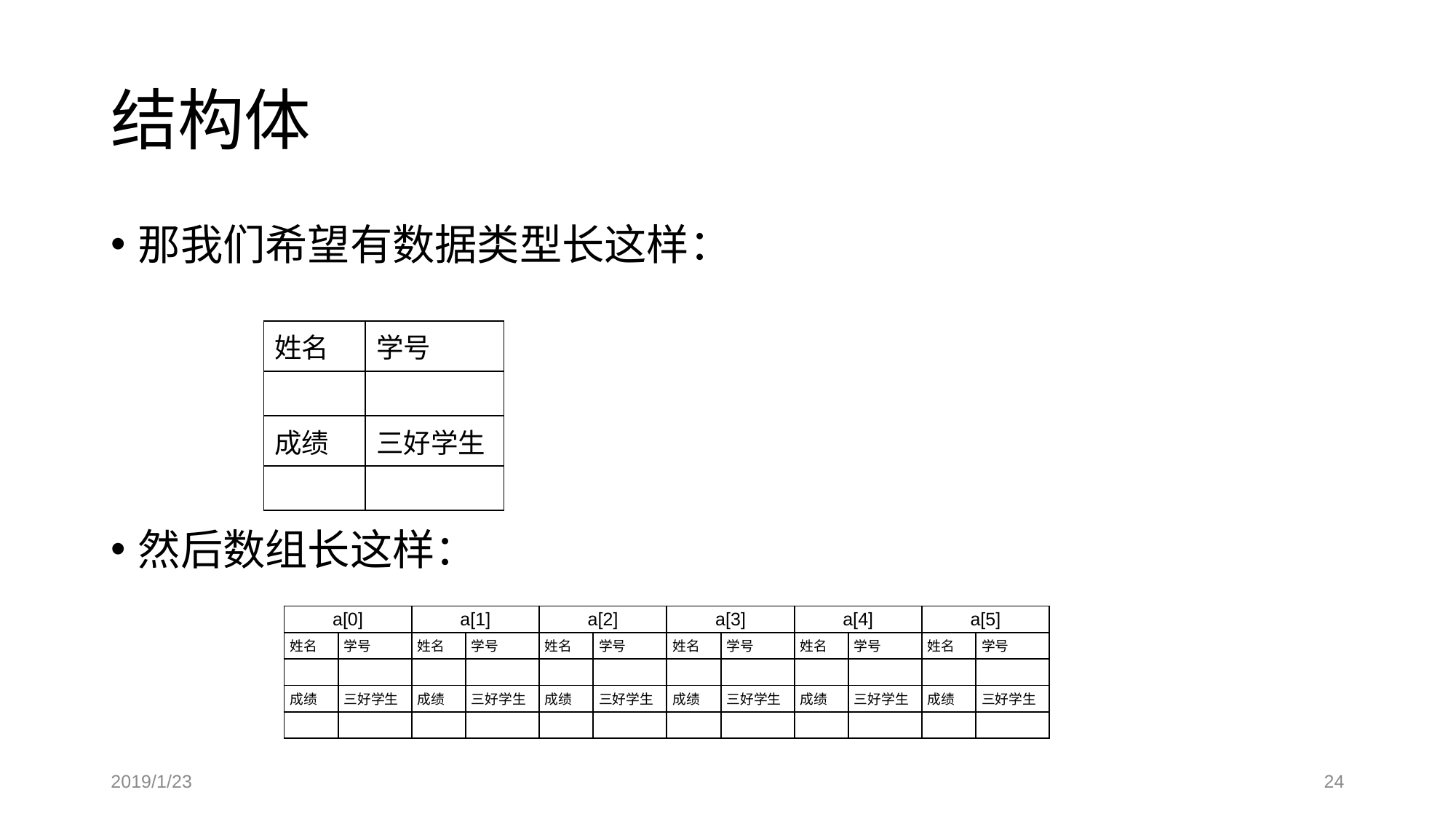

# 结构体
那我们希望有数据类型长这样：

然后数组长这样：
| 姓名 | 学号 |
| --- | --- |
|  |  |
| 成绩 | 三好学生 |
|  |  |
| a[0] |  |
| --- | --- |
| 姓名 | 学号 |
|  |  |
| 成绩 | 三好学生 |
|  |  |
| a[1] |  |
| --- | --- |
| 姓名 | 学号 |
|  |  |
| 成绩 | 三好学生 |
|  |  |
| a[2] |  |
| --- | --- |
| 姓名 | 学号 |
|  |  |
| 成绩 | 三好学生 |
|  |  |
| a[3] |  |
| --- | --- |
| 姓名 | 学号 |
|  |  |
| 成绩 | 三好学生 |
|  |  |
| a[4] |  |
| --- | --- |
| 姓名 | 学号 |
|  |  |
| 成绩 | 三好学生 |
|  |  |
| a[5] |  |
| --- | --- |
| 姓名 | 学号 |
|  |  |
| 成绩 | 三好学生 |
|  |  |
2019/1/23
24